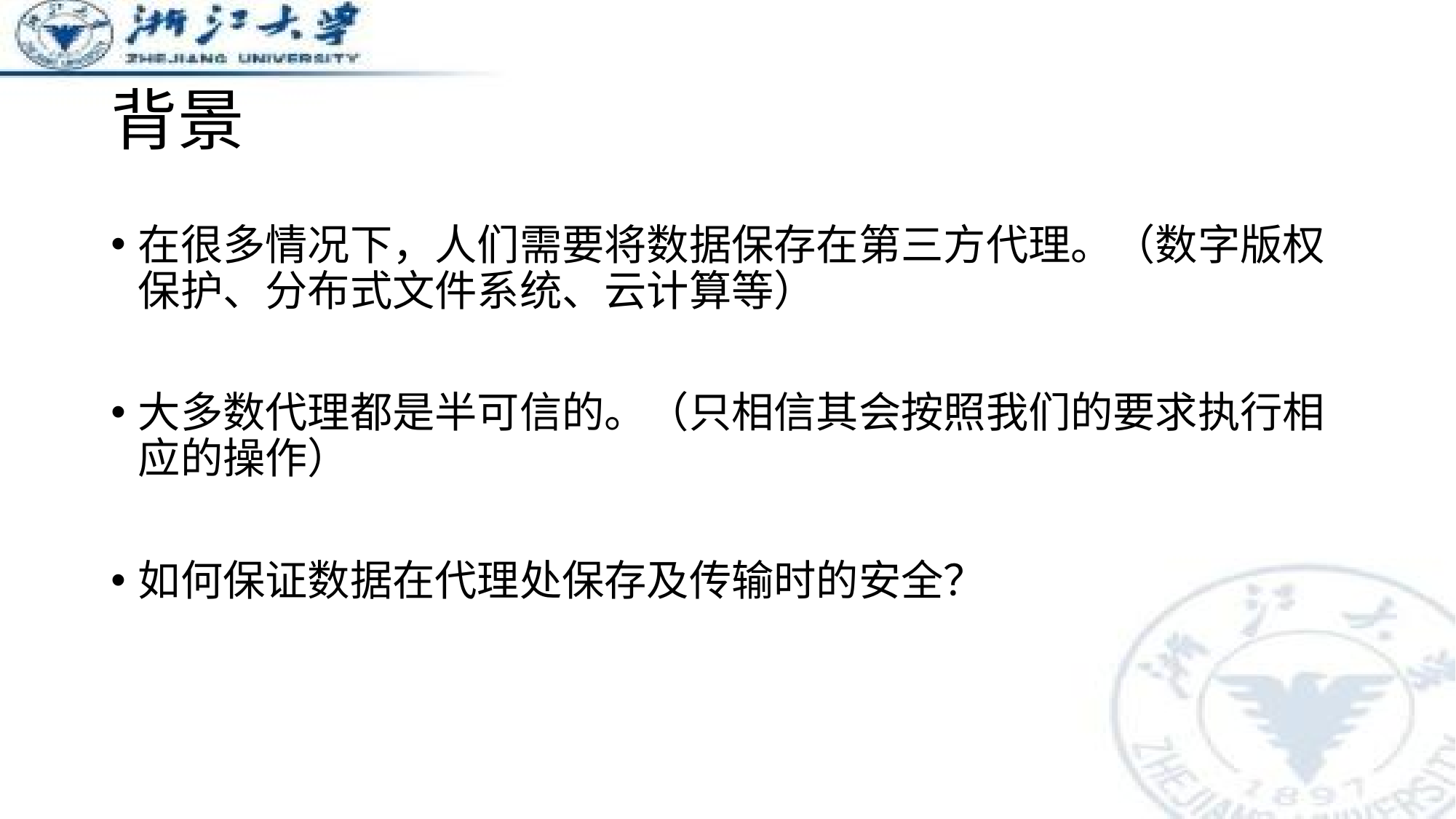

# 背景
在很多情况下，人们需要将数据保存在第三方代理。（数字版权保护、分布式文件系统、云计算等）

大多数代理都是半可信的。（只相信其会按照我们的要求执行相应的操作）

如何保证数据在代理处保存及传输时的安全？